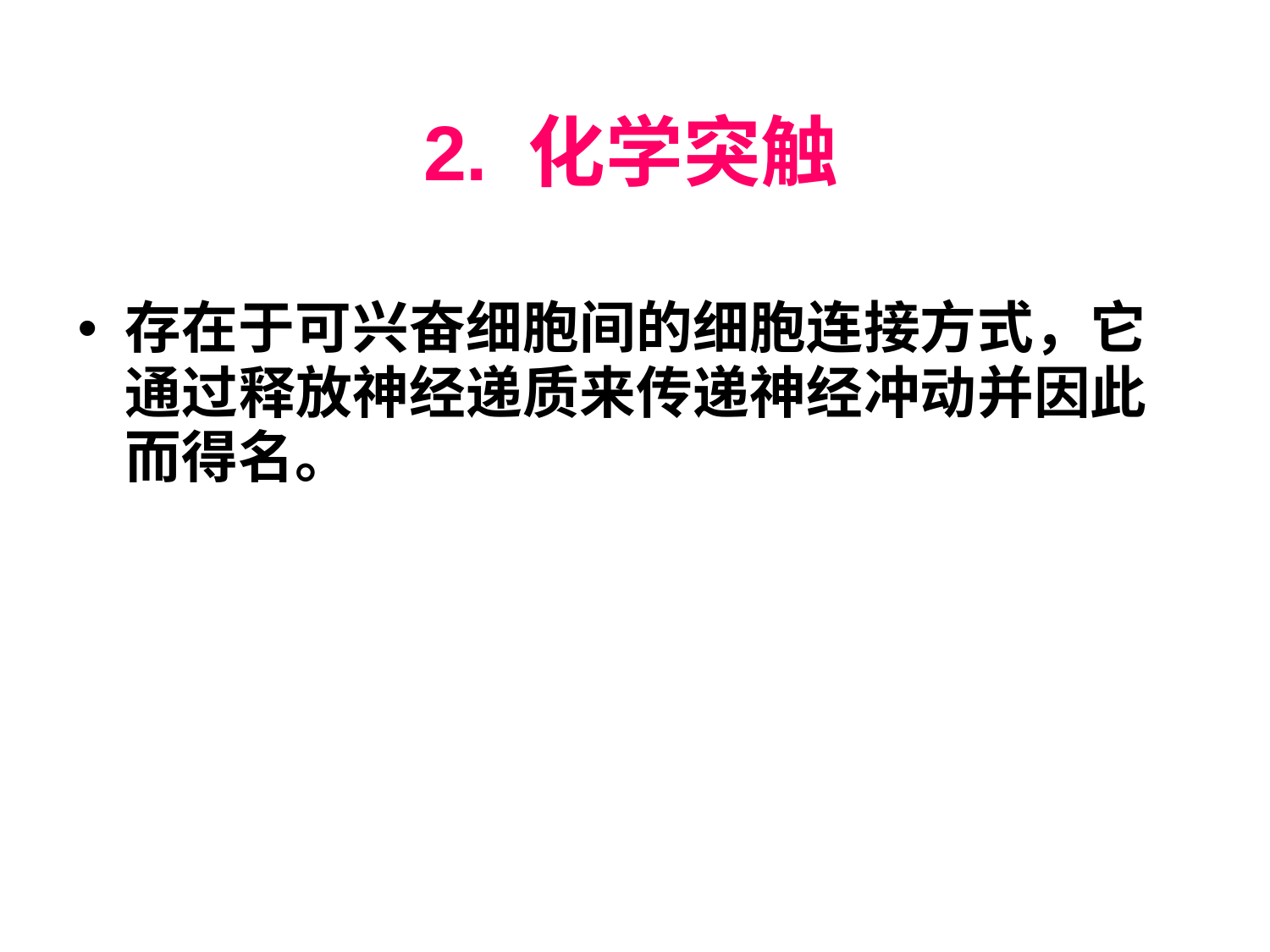

# 2. 化学突触
存在于可兴奋细胞间的细胞连接方式，它 通过释放神经递质来传递神经冲动并因此 而得名。